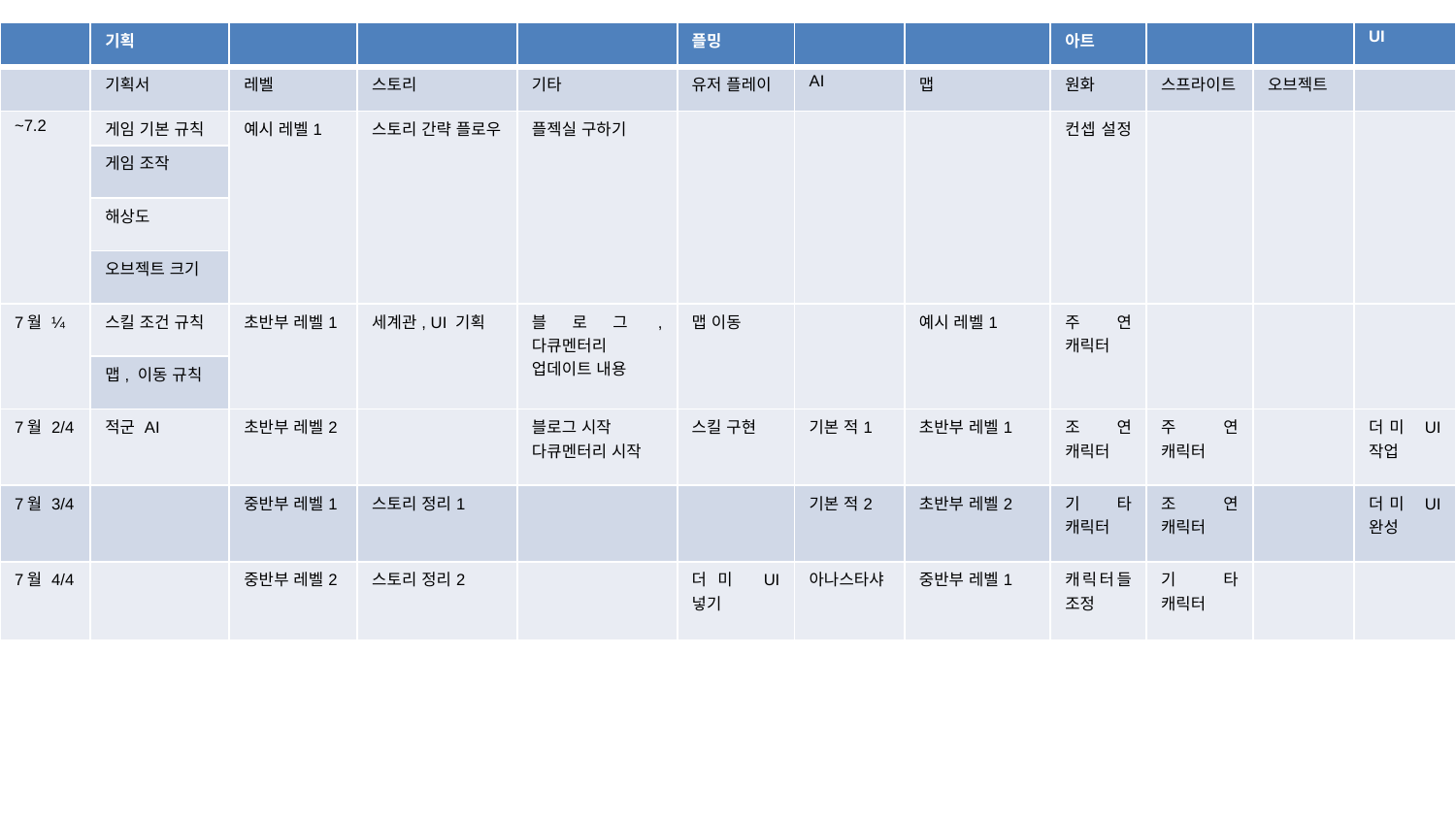

|  | 기획 |  |  |  | 플밍 |  |  | 아트 |  |  | UI |
| --- | --- | --- | --- | --- | --- | --- | --- | --- | --- | --- | --- |
|  | 기획서 | 레벨 | 스토리 | 기타 | 유저 플레이 | AI | 맵 | 원화 | 스프라이트 | 오브젝트 |  |
| ~7.2 | 게임 기본 규칙 | 예시 레벨1 | 스토리 간략 플로우 | 플젝실 구하기 |  |  |  | 컨셉 설정 |  |  |  |
|  | 게임 조작 |  |  |  |  |  |  |  |  |  |  |
|  | 해상도 |  |  |  |  |  |  |  |  |  |  |
|  | 오브젝트 크기 |  |  |  |  |  |  |  |  |  |  |
| 7월 ¼ | 스킬 조건 규칙 | 초반부 레벨1 | 세계관, UI 기획 | 블로그, 다큐멘터리 업데이트 내용 | 맵 이동 |  | 예시 레벨1 | 주연 캐릭터 |  |  |  |
|  | 맵, 이동 규칙 |  |  |  |  |  |  |  |  |  |  |
| 7월 2/4 | 적군 AI | 초반부 레벨2 |  | 블로그 시작 다큐멘터리 시작 | 스킬 구현 | 기본 적1 | 초반부 레벨1 | 조연 캐릭터 | 주연 캐릭터 |  | 더미 UI 작업 |
| 7월 3/4 |  | 중반부 레벨1 | 스토리 정리1 |  |  | 기본 적2 | 초반부 레벨2 | 기타 캐릭터 | 조연 캐릭터 |  | 더미 UI 완성 |
| 7월 4/4 |  | 중반부 레벨2 | 스토리 정리2 |  | 더미 UI 넣기 | 아나스타샤 | 중반부 레벨1 | 캐릭터들 조정 | 기타 캐릭터 |  |  |
#